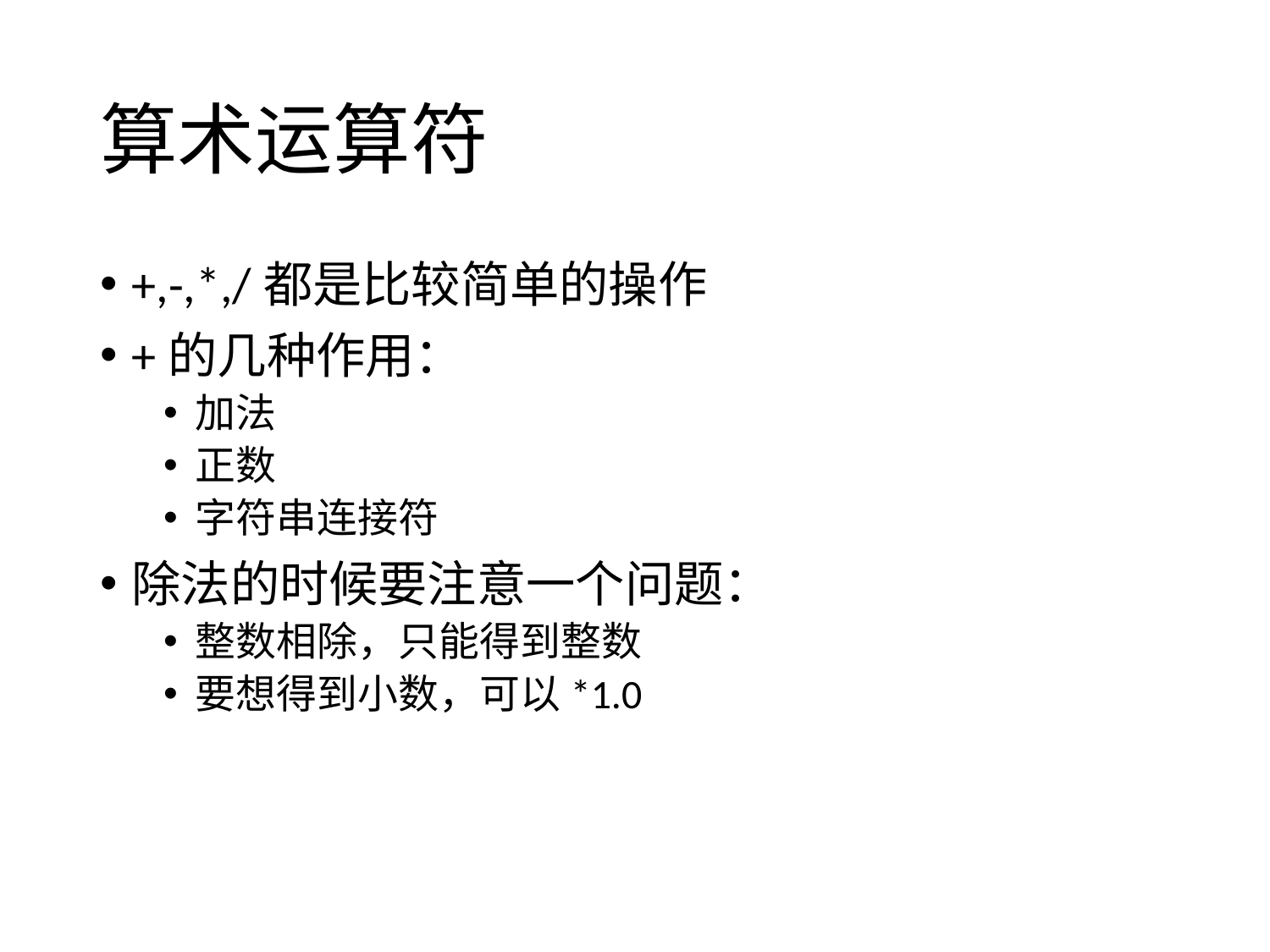

# 算术运算符
+,-,*,/都是比较简单的操作
+的几种作用：
加法
正数
字符串连接符
除法的时候要注意一个问题：
整数相除，只能得到整数
要想得到小数，可以*1.0